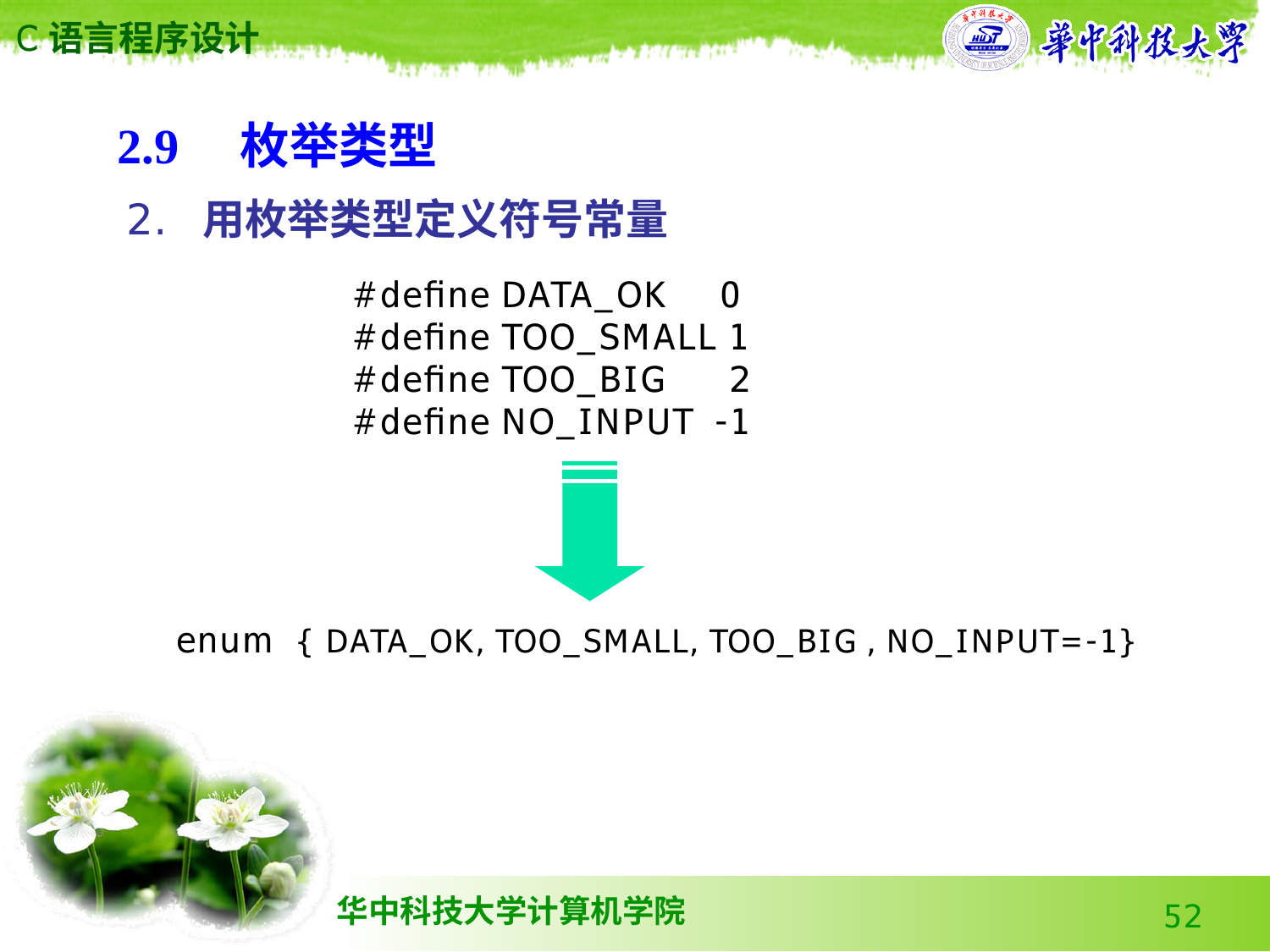

2.9　枚举类型
2.  用枚举类型定义符号常量
                 #define DATA_OK     0
                 #define TOO_SMALL 1
                 #define TOO_BIG      2
                 #define NO_INPUT  -1

enum  { DATA_OK, TOO_SMALL, TOO_BIG , NO_INPUT=-1}
52